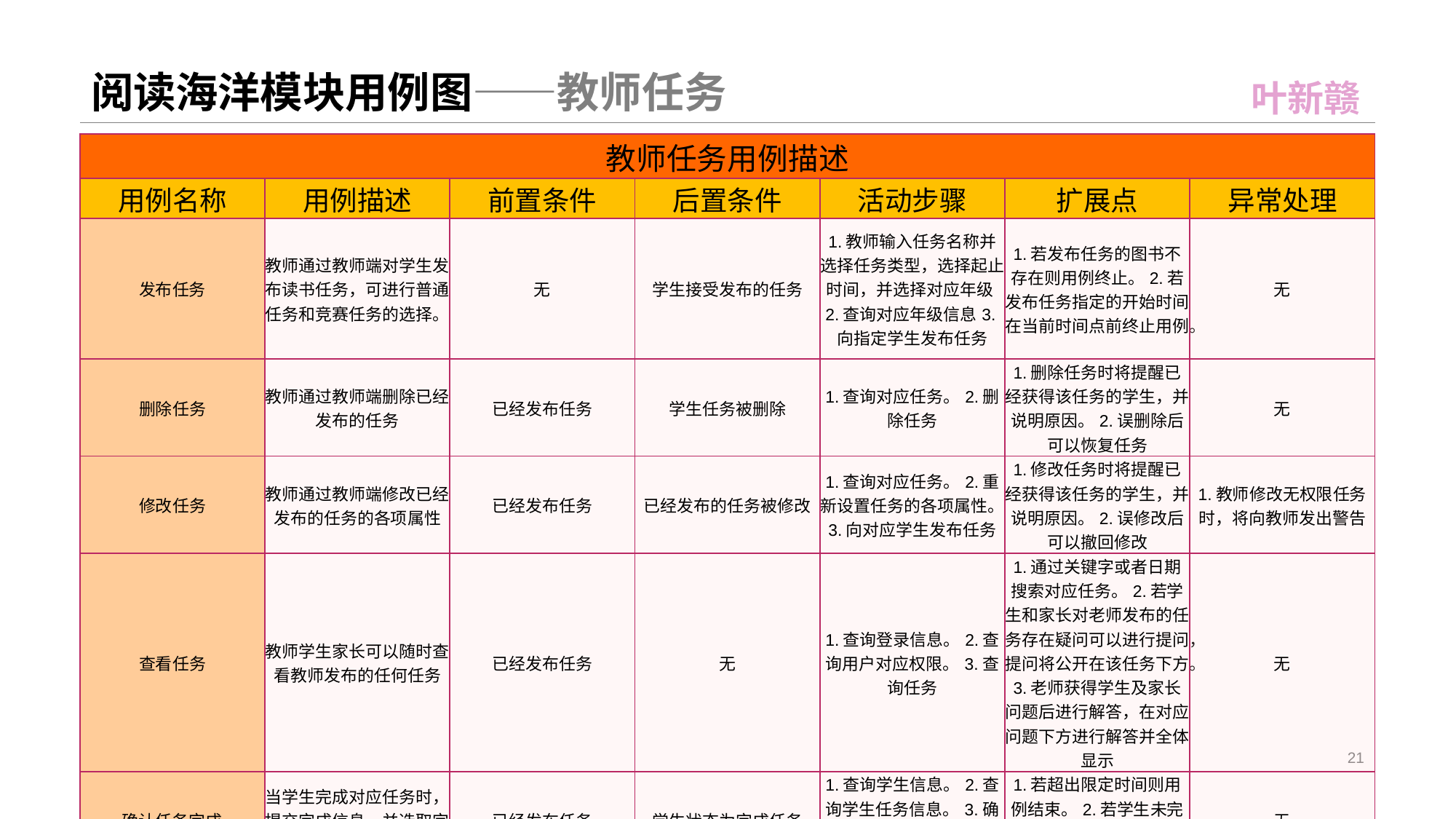

# 阅读海洋模块用例图——教师任务
叶新赣
| 教师任务用例描述 |  |  |  |  |  |  |
| --- | --- | --- | --- | --- | --- | --- |
| 用例名称 | 用例描述 | 前置条件 | 后置条件 | 活动步骤 | 扩展点 | 异常处理 |
| 发布任务 | 教师通过教师端对学生发布读书任务，可进行普通任务和竞赛任务的选择。 | 无 | 学生接受发布的任务 | 1.教师输入任务名称并选择任务类型，选择起止时间，并选择对应年级2.查询对应年级信息3.向指定学生发布任务 | 1.若发布任务的图书不存在则用例终止。2.若发布任务指定的开始时间在当前时间点前终止用例。 | 无 |
| 删除任务 | 教师通过教师端删除已经发布的任务 | 已经发布任务 | 学生任务被删除 | 1.查询对应任务。2.删除任务 | 1.删除任务时将提醒已经获得该任务的学生，并说明原因。2.误删除后可以恢复任务 | 无 |
| 修改任务 | 教师通过教师端修改已经发布的任务的各项属性 | 已经发布任务 | 已经发布的任务被修改 | 1.查询对应任务。2.重新设置任务的各项属性。3.向对应学生发布任务 | 1.修改任务时将提醒已经获得该任务的学生，并说明原因。2.误修改后可以撤回修改 | 1.教师修改无权限任务时，将向教师发出警告 |
| 查看任务 | 教师学生家长可以随时查看教师发布的任何任务 | 已经发布任务 | 无 | 1.查询登录信息。2.查询用户对应权限。3.查询任务 | 1.通过关键字或者日期搜索对应任务。2.若学生和家长对老师发布的任务存在疑问可以进行提问，提问将公开在该任务下方。3.老师获得学生及家长问题后进行解答，在对应问题下方进行解答并全体显示 | 无 |
| 确认任务完成 | 当学生完成对应任务时，提交完成信息，并选取完成时间 | 已经发布任务 | 学生状态为完成任务 | 1.查询学生信息。2.查询学生任务信息。3.确认完成时间是否超出限定。4.修改学生状态为完成 | 1.若超出限定时间则用例结束。2.若学生未完成任务则汇总名单发送给教师 | 无 |
21